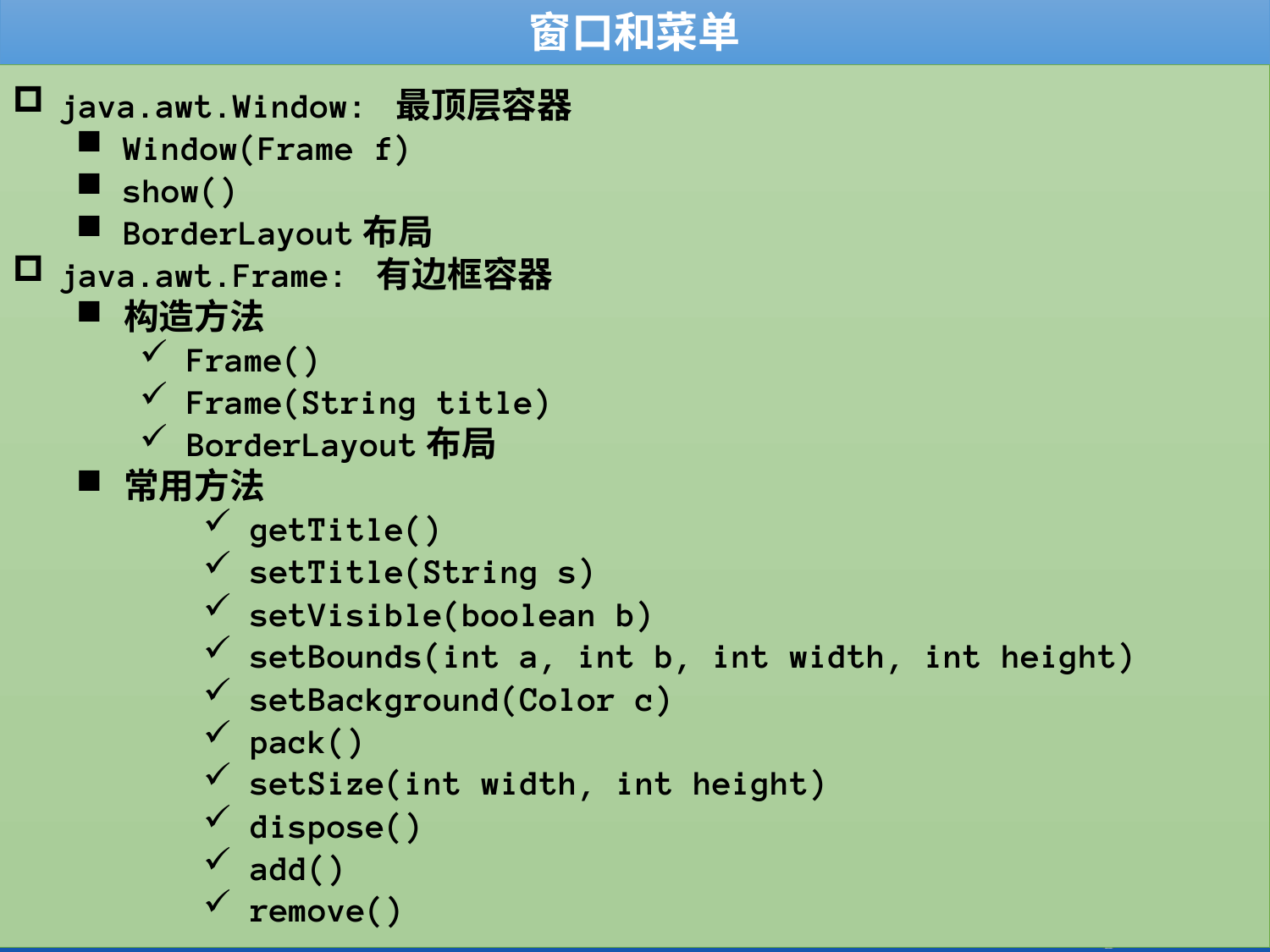

窗口和菜单
5
常用容器组件
java.awt.Window: 最顶层容器
Window(Frame f)
show()
BorderLayout布局
java.awt.Frame: 有边框容器
构造方法
Frame()
Frame(String title)
BorderLayout布局
常用方法
getTitle()
setTitle(String s)
setVisible(boolean b)
setBounds(int a, int b, int width, int height)
setBackground(Color c)
pack()
setSize(int width, int height)
dispose()
add()
remove()
PART